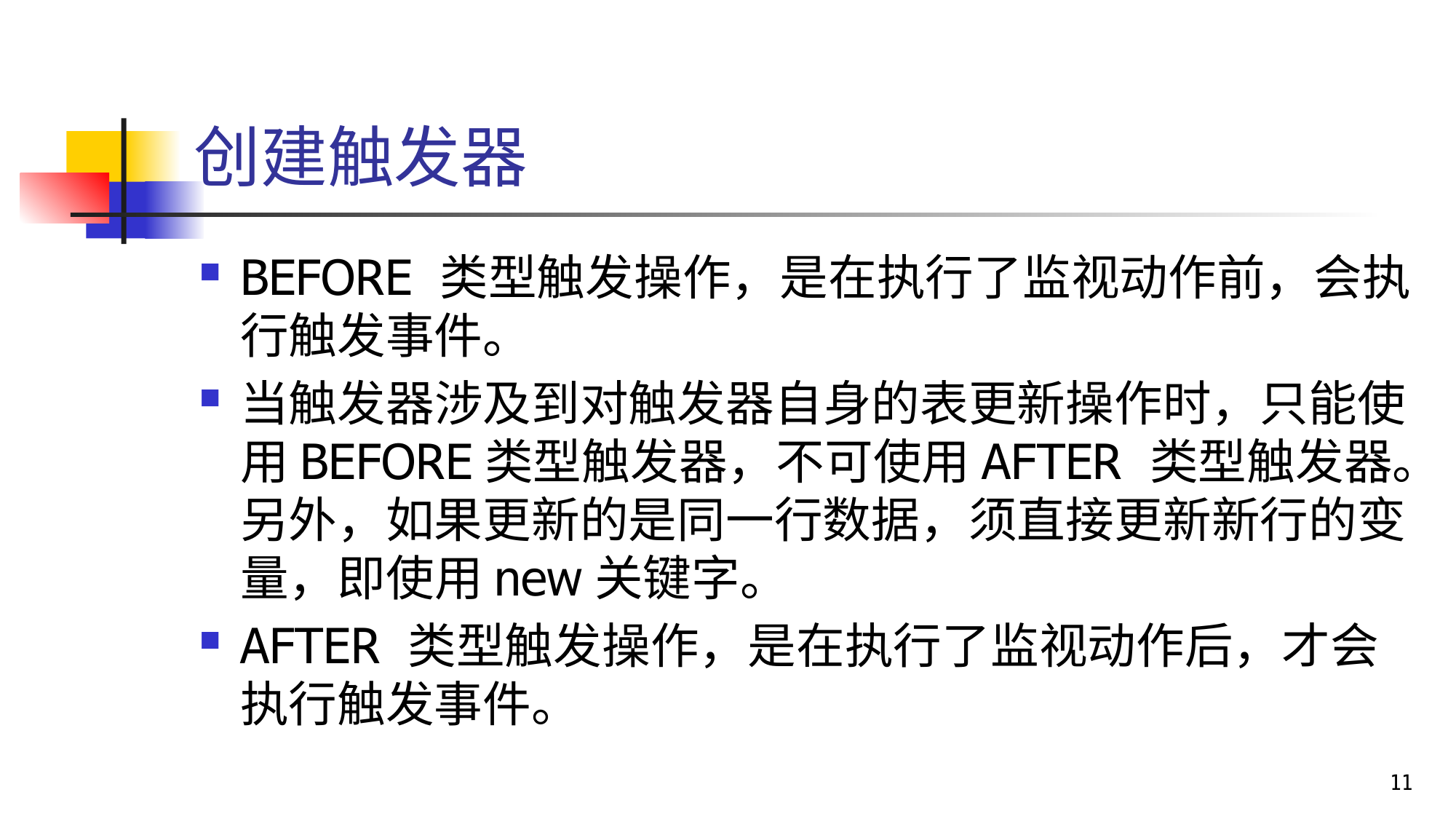

# 创建触发器
BEFORE 类型触发操作，是在执行了监视动作前，会执行触发事件。
当触发器涉及到对触发器自身的表更新操作时，只能使用BEFORE类型触发器，不可使用AFTER 类型触发器。另外，如果更新的是同一行数据，须直接更新新行的变量，即使用new关键字。
AFTER 类型触发操作，是在执行了监视动作后，才会执行触发事件。

11